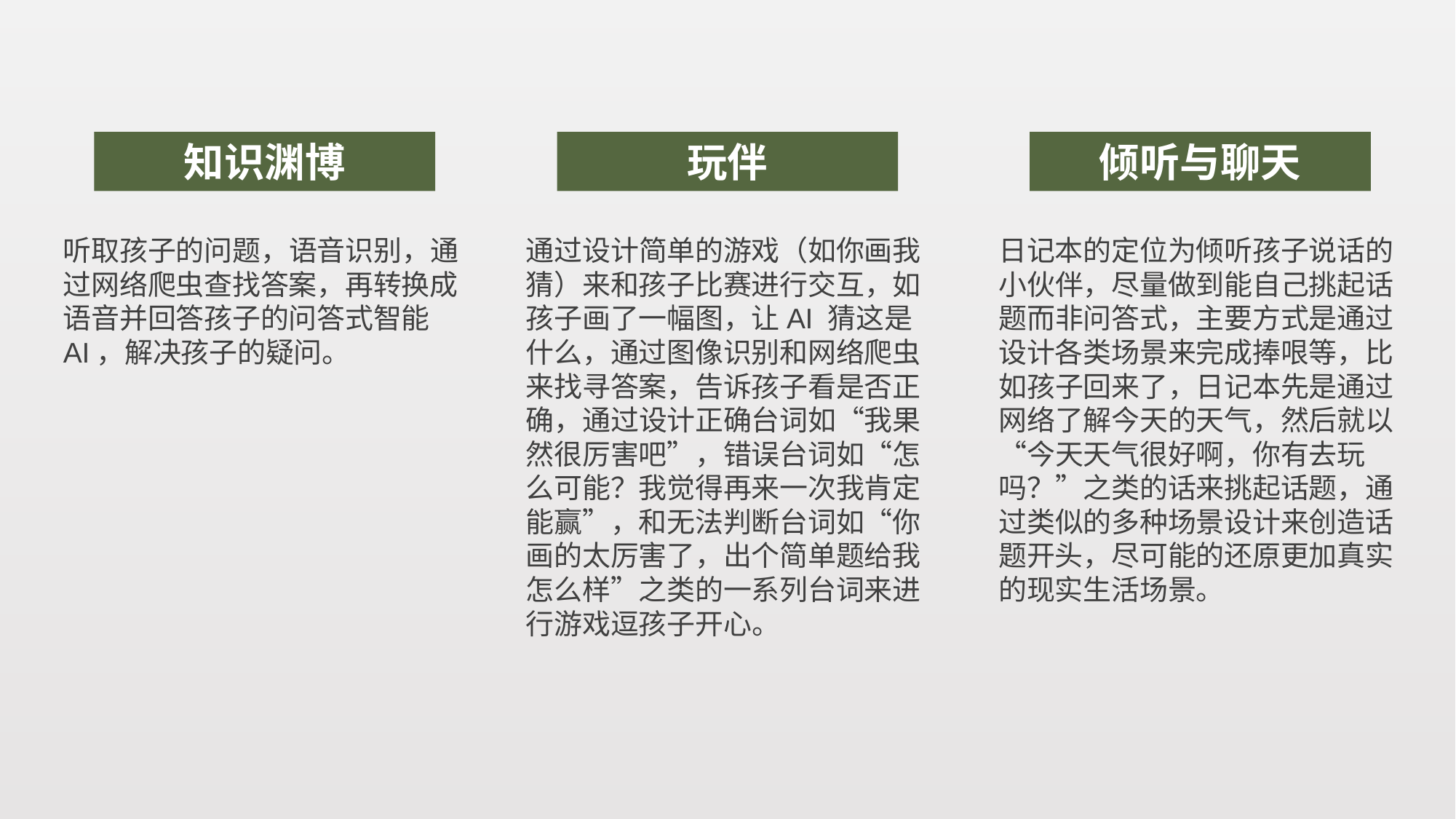

知识渊博
听取孩子的问题，语音识别，通过网络爬虫查找答案，再转换成语音并回答孩子的问答式智能AI，解决孩子的疑问。
玩伴
通过设计简单的游戏（如你画我猜）来和孩子比赛进行交互，如孩子画了一幅图，让AI 猜这是什么，通过图像识别和网络爬虫来找寻答案，告诉孩子看是否正确，通过设计正确台词如“我果然很厉害吧”，错误台词如“怎么可能？我觉得再来一次我肯定能赢”，和无法判断台词如“你画的太厉害了，出个简单题给我怎么样”之类的一系列台词来进行游戏逗孩子开心。
倾听与聊天
日记本的定位为倾听孩子说话的小伙伴，尽量做到能自己挑起话题而非问答式，主要方式是通过设计各类场景来完成捧哏等，比如孩子回来了，日记本先是通过网络了解今天的天气，然后就以“今天天气很好啊，你有去玩吗？”之类的话来挑起话题，通过类似的多种场景设计来创造话题开头，尽可能的还原更加真实的现实生活场景。